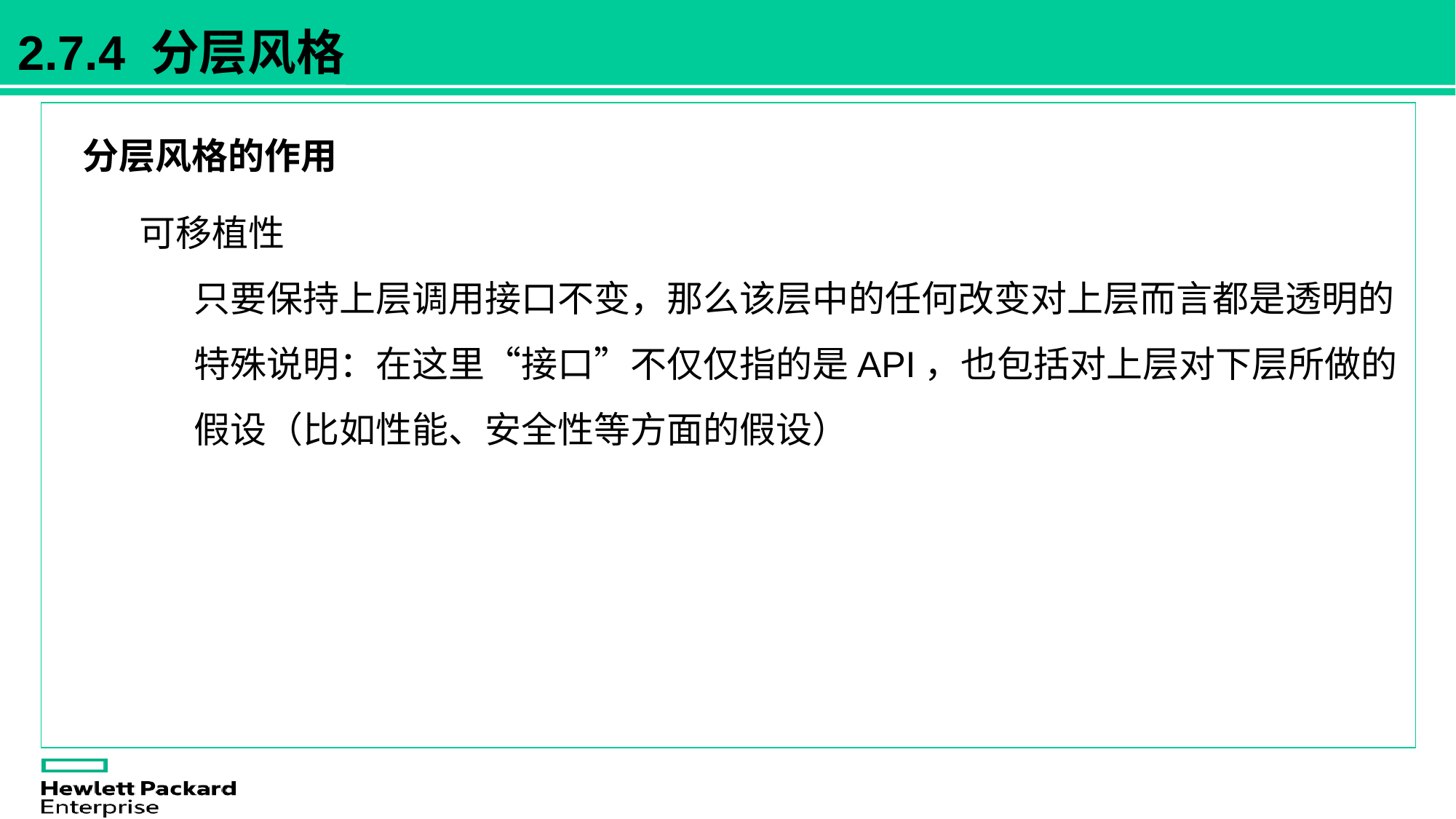

2.7.4 分层风格

分层风格的作用
可移植性
只要保持上层调用接口不变，那么该层中的任何改变对上层而言都是透明的
特殊说明：在这里“接口”不仅仅指的是API，也包括对上层对下层所做的假设（比如性能、安全性等方面的假设）